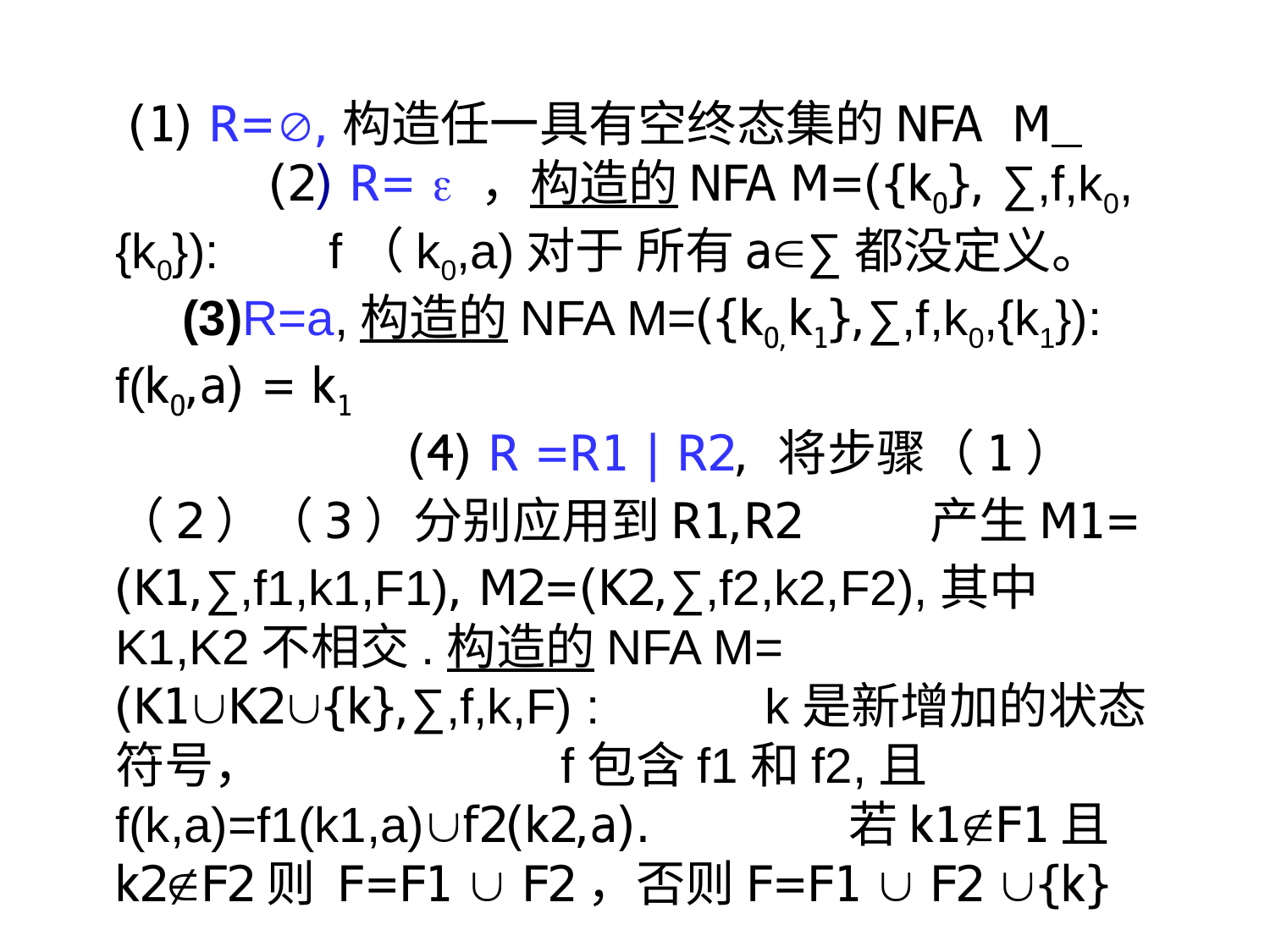

(1) R=∅,构造任一具有空终态集的NFA  M                  (2) R= ε ，构造的NFA M=({k0}, ∑,f,k0,{k0}):        f（k0,a)对于 所有a∈∑都没定义。            (3)R=a,构造的NFA M=({k0,k1},∑,f,k0,{k1}): f(k0,a) = k1                                                                                                                              (4) R =R1 | R2, 将步骤（1）（2）（3）分别应用到R1,R2             产生M1= (K1,∑,f1,k1,F1), M2=(K2,∑,f2,k2,F2),其中K1,K2不相交.构造的NFA M= (K1∪K2∪{k},∑,f,k,F) :            k是新增加的状态符号，                          f包含f1和f2,且f(k,a)=f1(k1,a)∪f2(k2,a).            若k1∉F1且k2∉F2则 F=F1 ∪ F2，否则F=F1 ∪ F2 ∪{k}
59